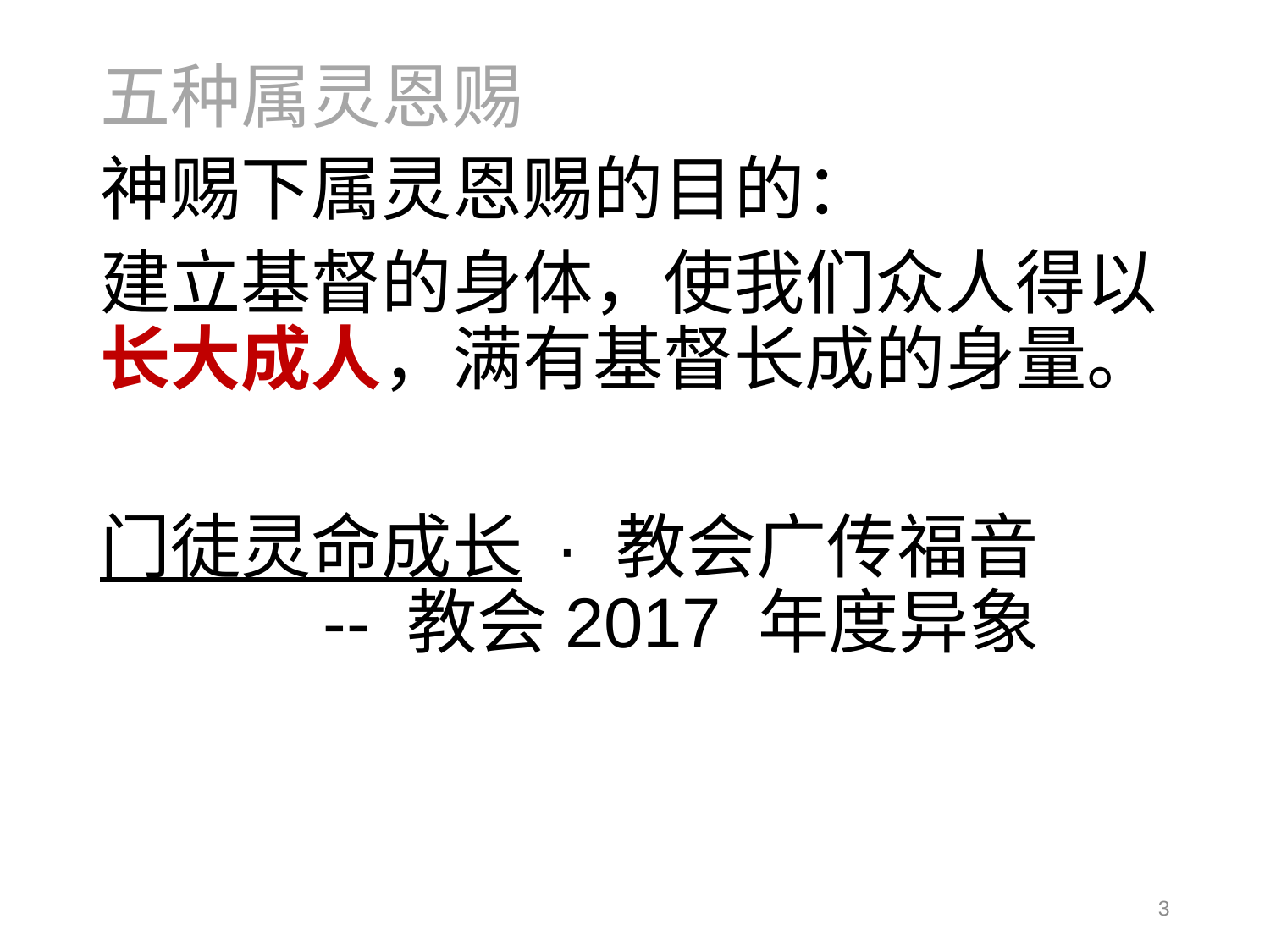

# 五种属灵恩赐
神赐下属灵恩赐的目的：
建立基督的身体，使我们众人得以长大成人，满有基督长成的身量。

门徒灵命成长 · 教会广传福音
             -- 教会2017 年度异象

3